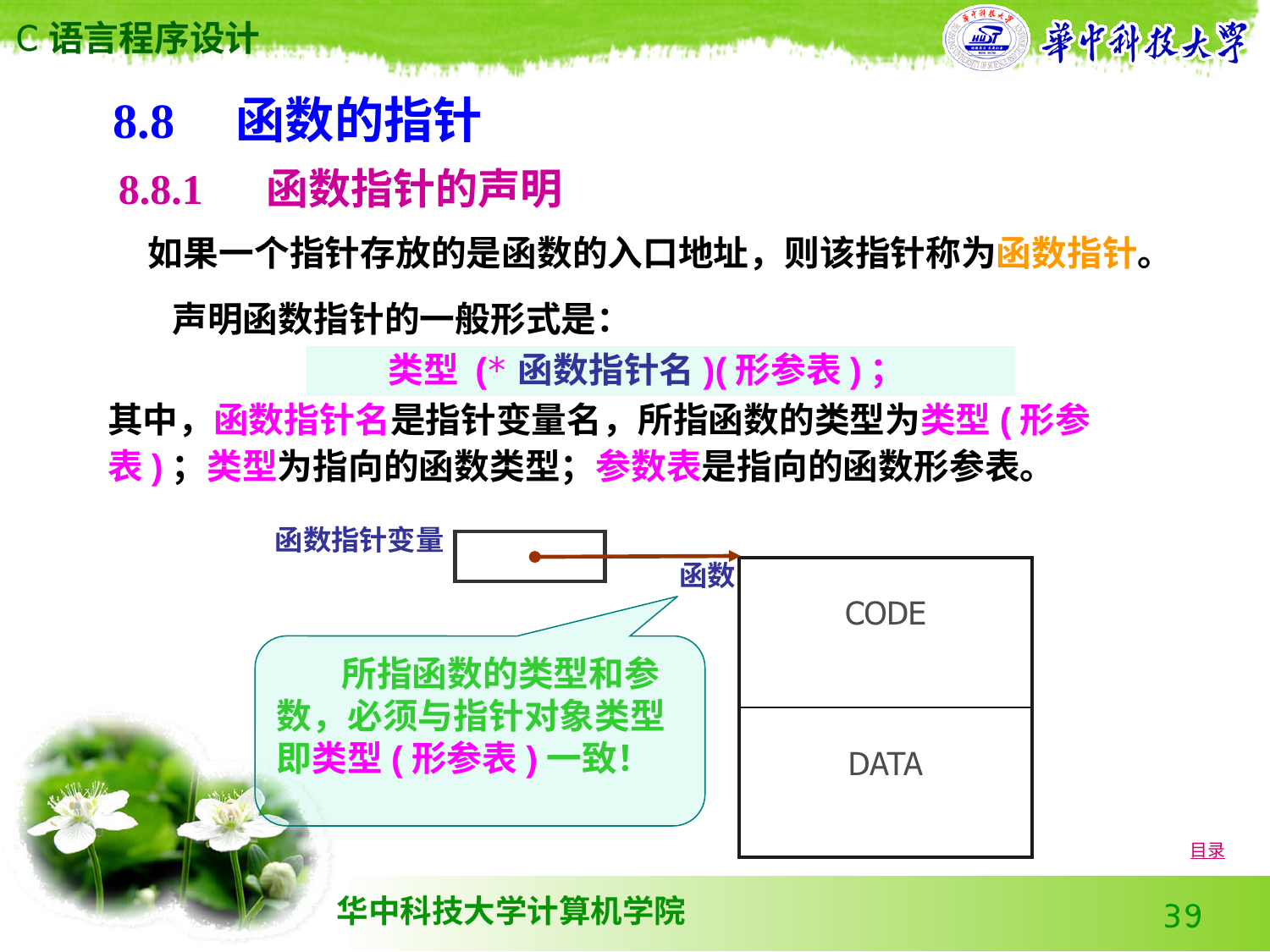

8.8　函数的指针
8.8.1 　函数指针的声明
    如果一个指针存放的是函数的入口地址，则该指针称为函数指针。
       声明函数指针的一般形式是：
类型 (*函数指针名)(形参表)；
其中，函数指针名是指针变量名，所指函数的类型为类型(形参表)；类型为指向的函数类型；参数表是指向的函数形参表。

函数指针变量

函数

| CODE |
| --- |
| DATA |
       所指函数的类型和参数，必须与指针对象类型即类型(形参表)一致！
目录
39